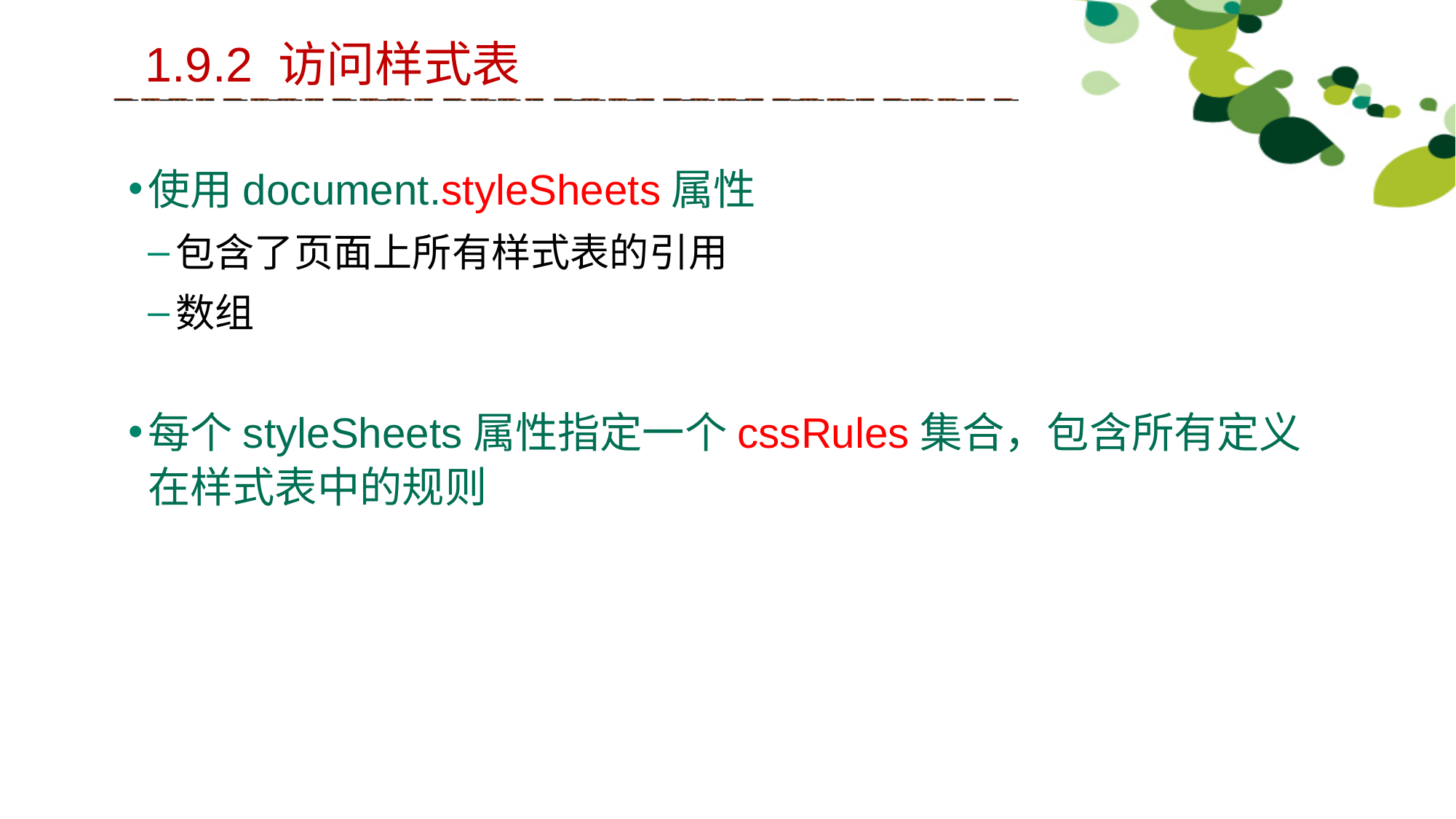

1.9.2 访问样式表
使用document.styleSheets属性
包含了页面上所有样式表的引用
数组

每个styleSheets属性指定一个cssRules集合，包含所有定义在样式表中的规则